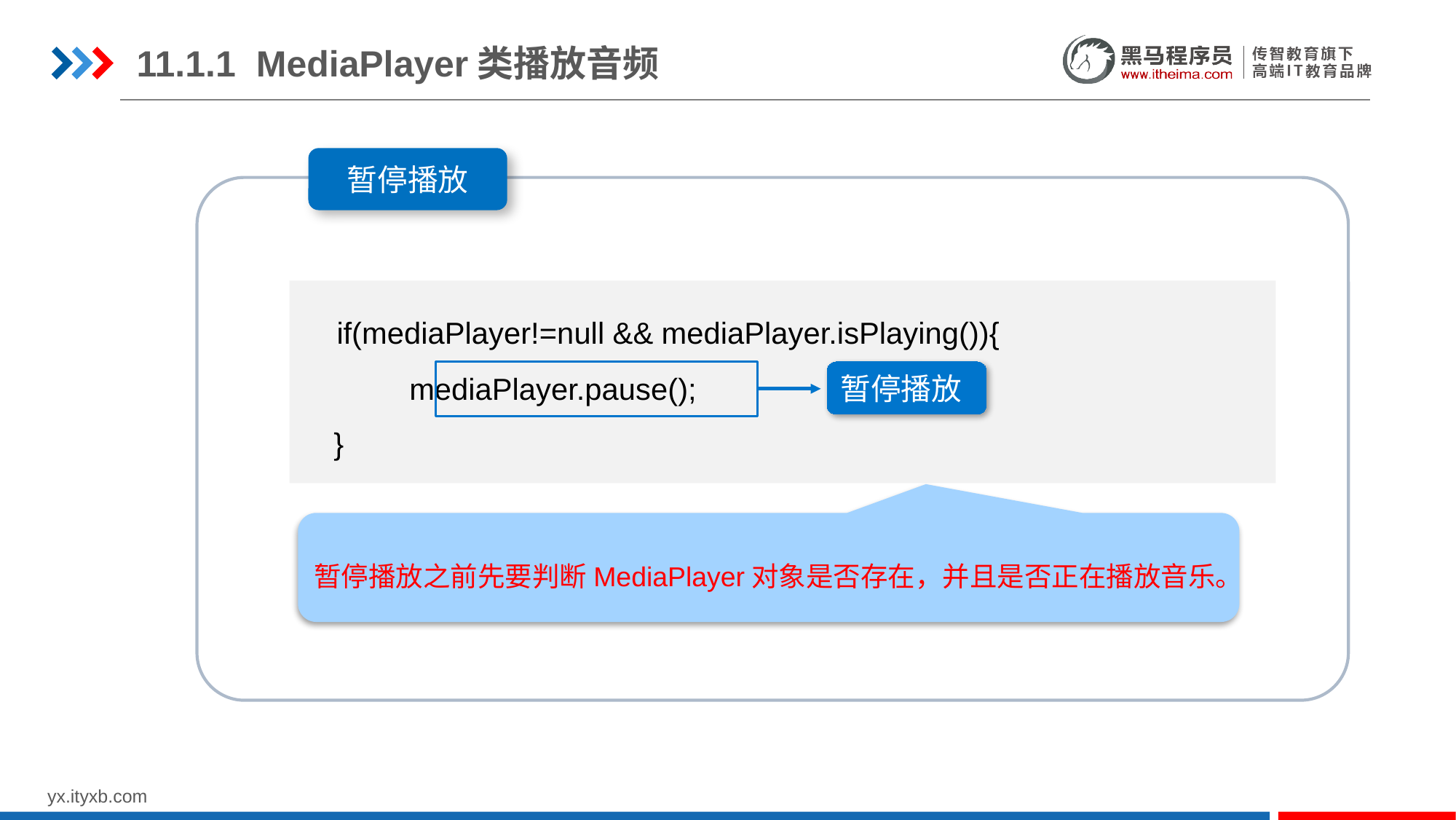

11.1.1  MediaPlayer类播放音频
暂停播放

    if(mediaPlayer!=null && mediaPlayer.isPlaying()){
	mediaPlayer.pause();
    }

暂停播放
暂停播放之前先要判断MediaPlayer对象是否存在，并且是否正在播放音乐。